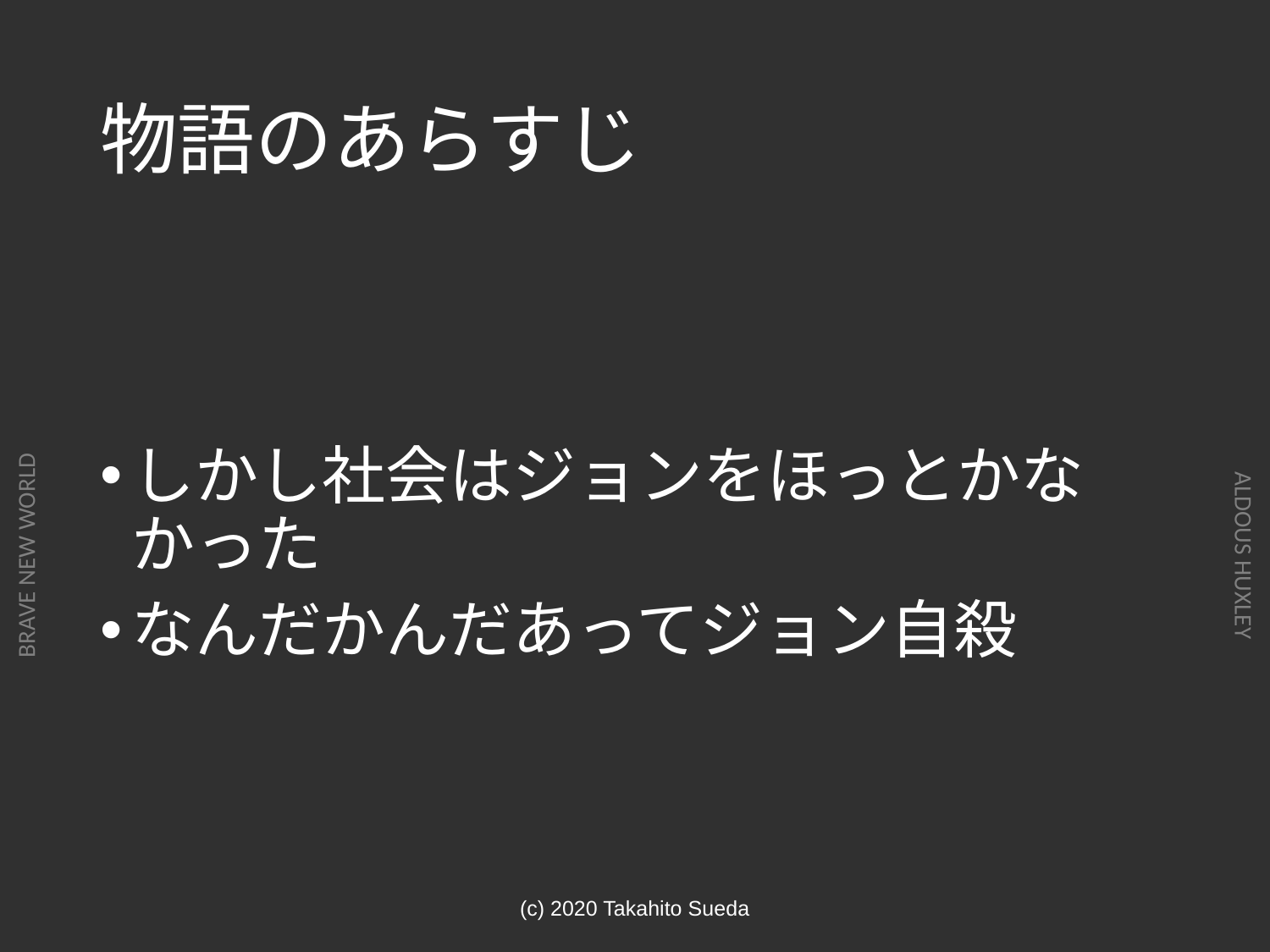

# 物語のあらすじ
しかし社会はジョンをほっとかなかった
なんだかんだあってジョン自殺
(c) 2020 Takahito Sueda